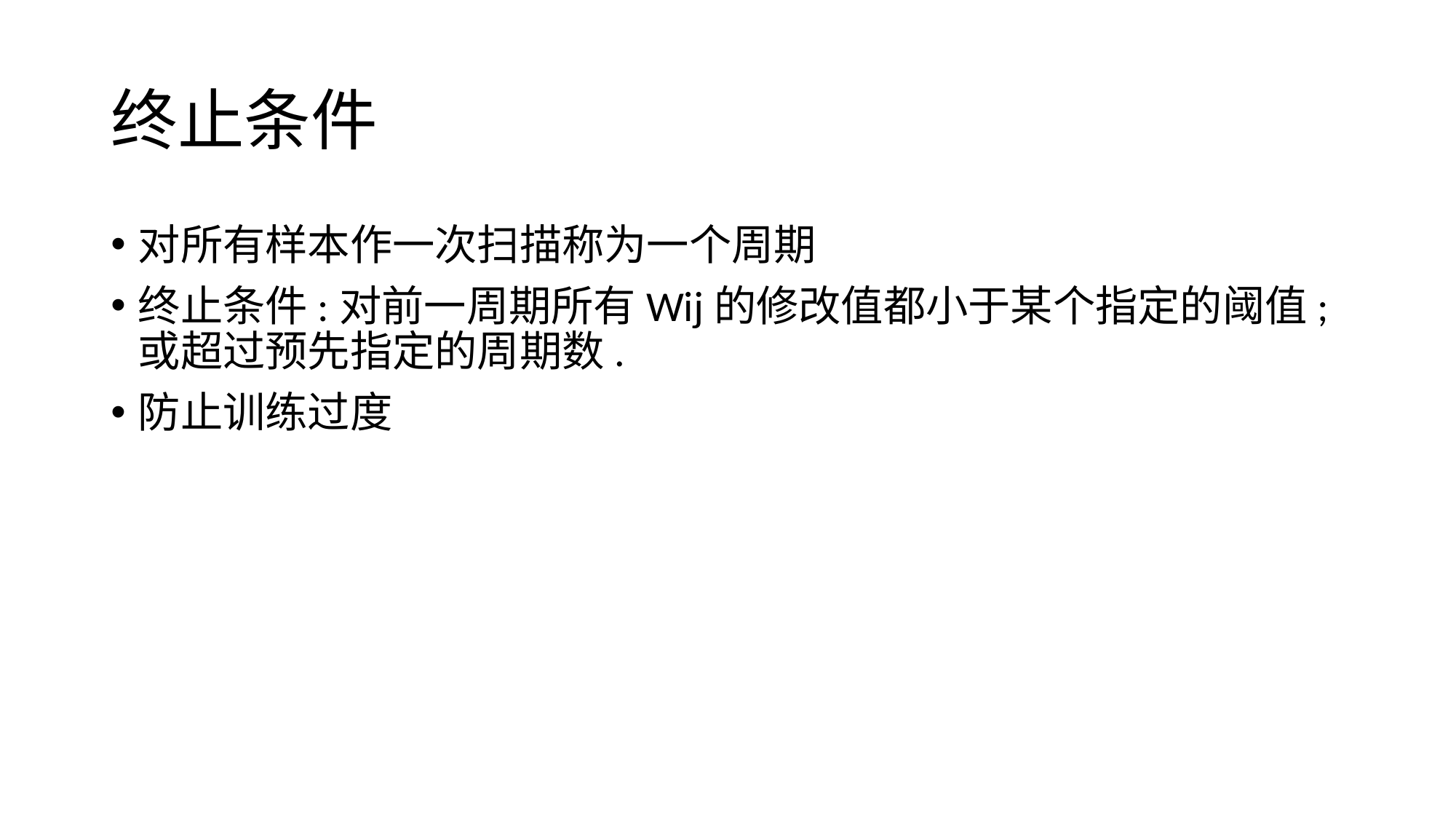

# 终止条件
对所有样本作一次扫描称为一个周期
终止条件:对前一周期所有Wij的修改值都小于某个指定的阈值;或超过预先指定的周期数.
防止训练过度